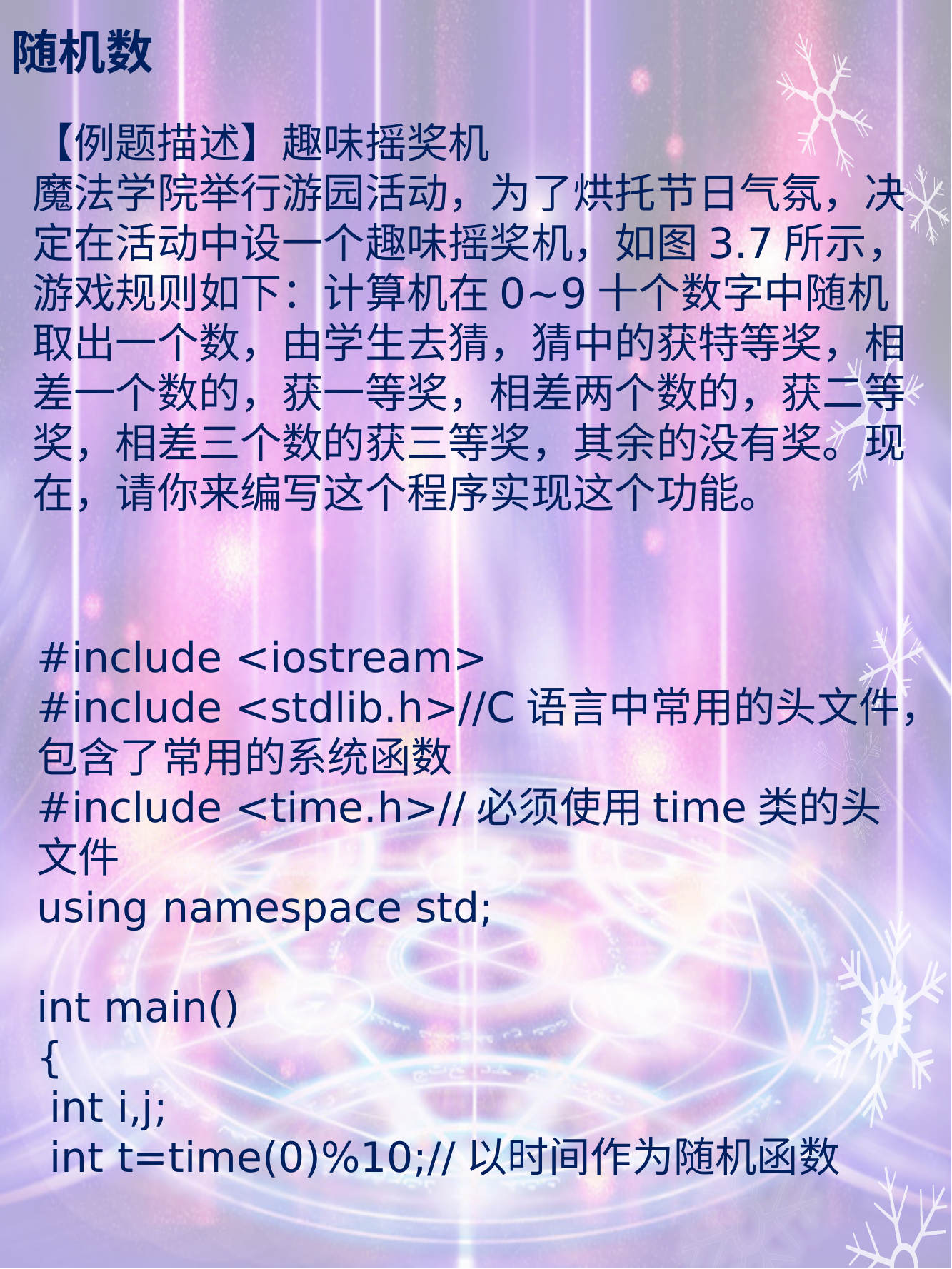

# 随机数
【例题描述】趣味摇奖机
魔法学院举行游园活动，为了烘托节日气氛，决定在活动中设一个趣味摇奖机，如图3.7所示，游戏规则如下：计算机在0~9十个数字中随机取出一个数，由学生去猜，猜中的获特等奖，相差一个数的，获一等奖，相差两个数的，获二等奖，相差三个数的获三等奖，其余的没有奖。现在，请你来编写这个程序实现这个功能。

#include <iostream>
#include <stdlib.h>//C语言中常用的头文件，包含了常用的系统函数
#include <time.h>//必须使用time类的头文件
using namespace std;

int main()
{
 int i,j;
 int t=time(0)%10;//以时间作为随机函数